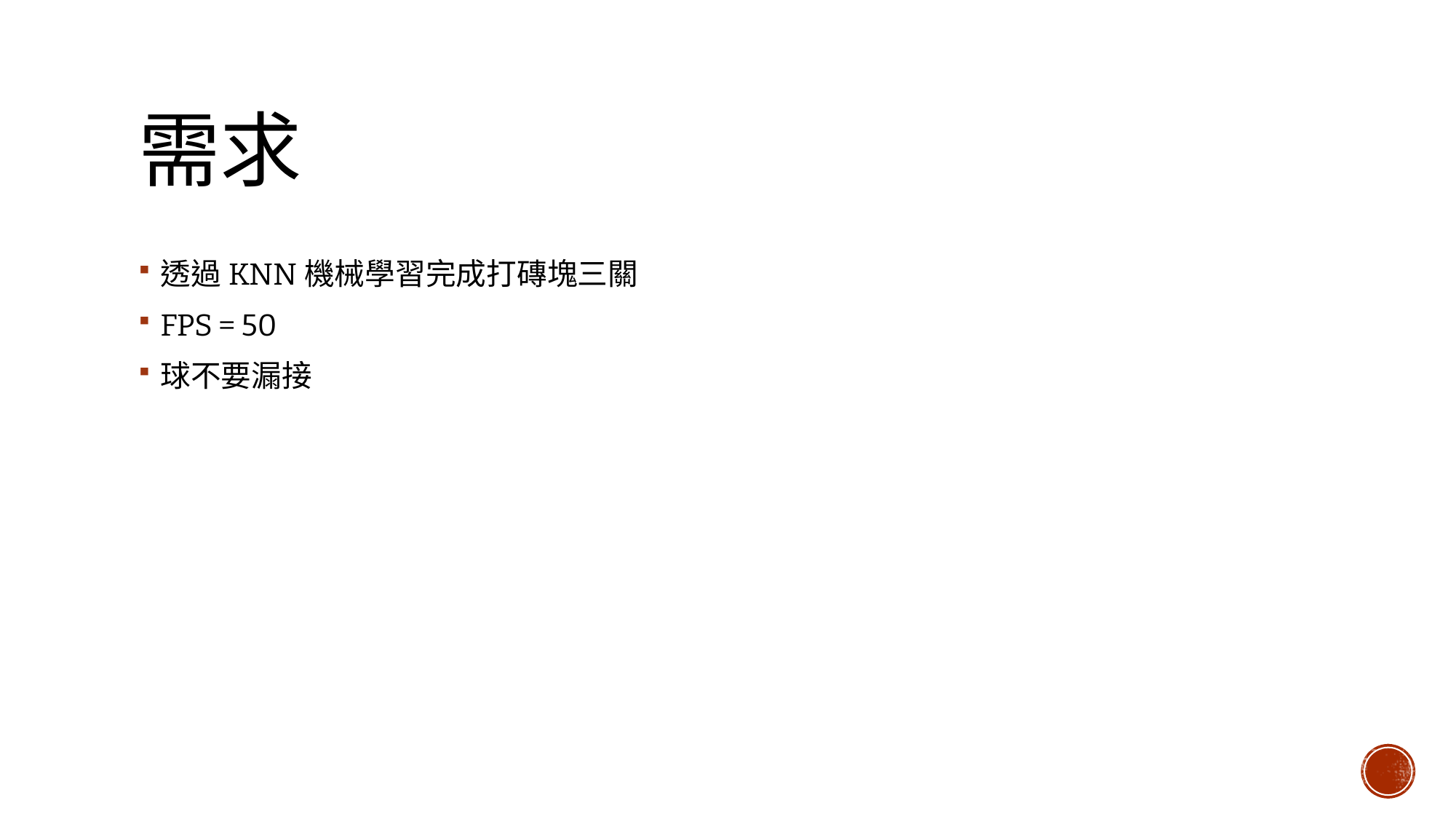

# 需求
透過KNN機械學習完成打磚塊三關
FPS = 50
球不要漏接